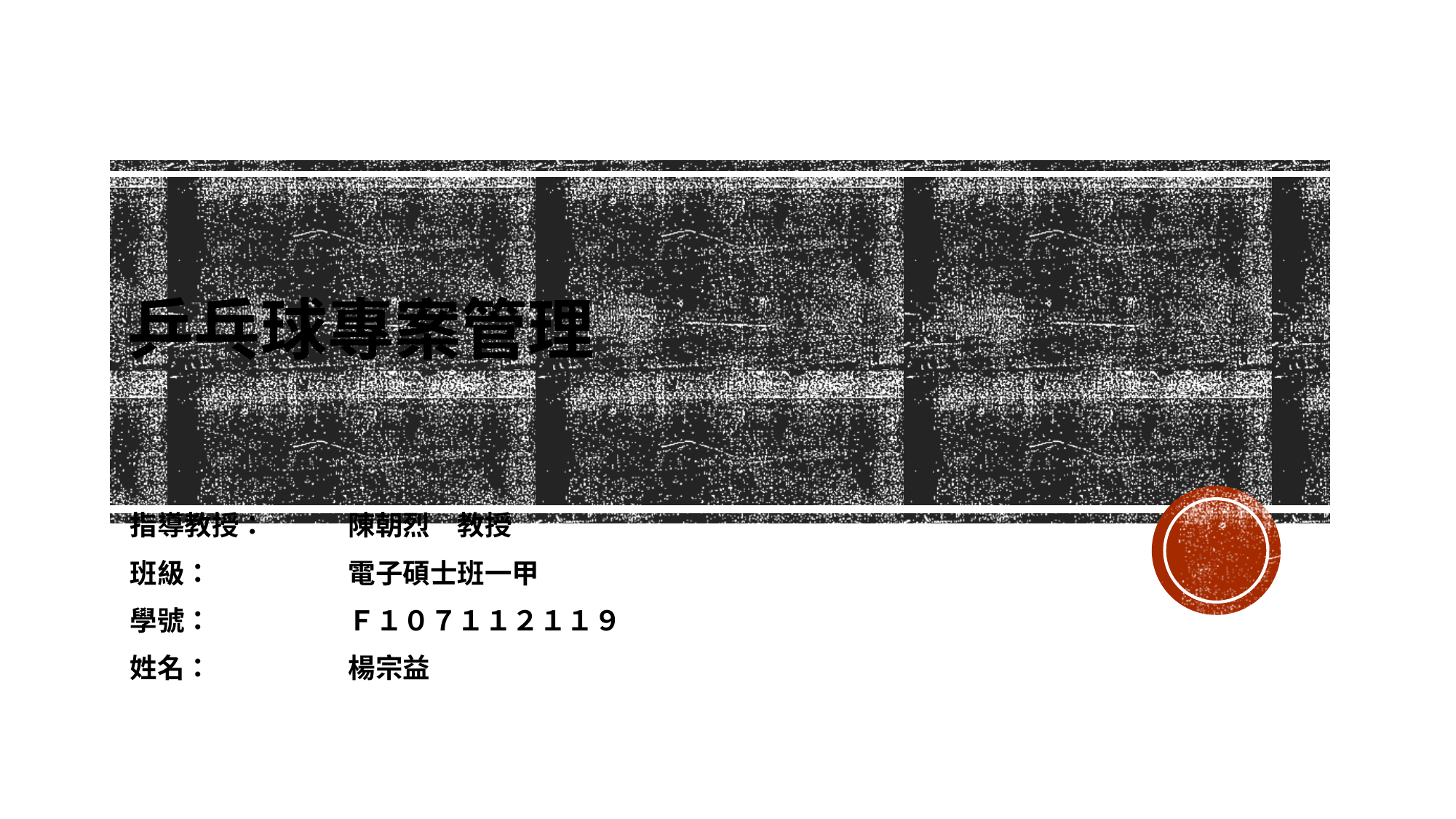

# 乒乓球專案管理
指導教授：	陳朝烈	教授
班級：		電子碩士班一甲
學號：		Ｆ１０７１１２１１９
姓名：		楊宗益